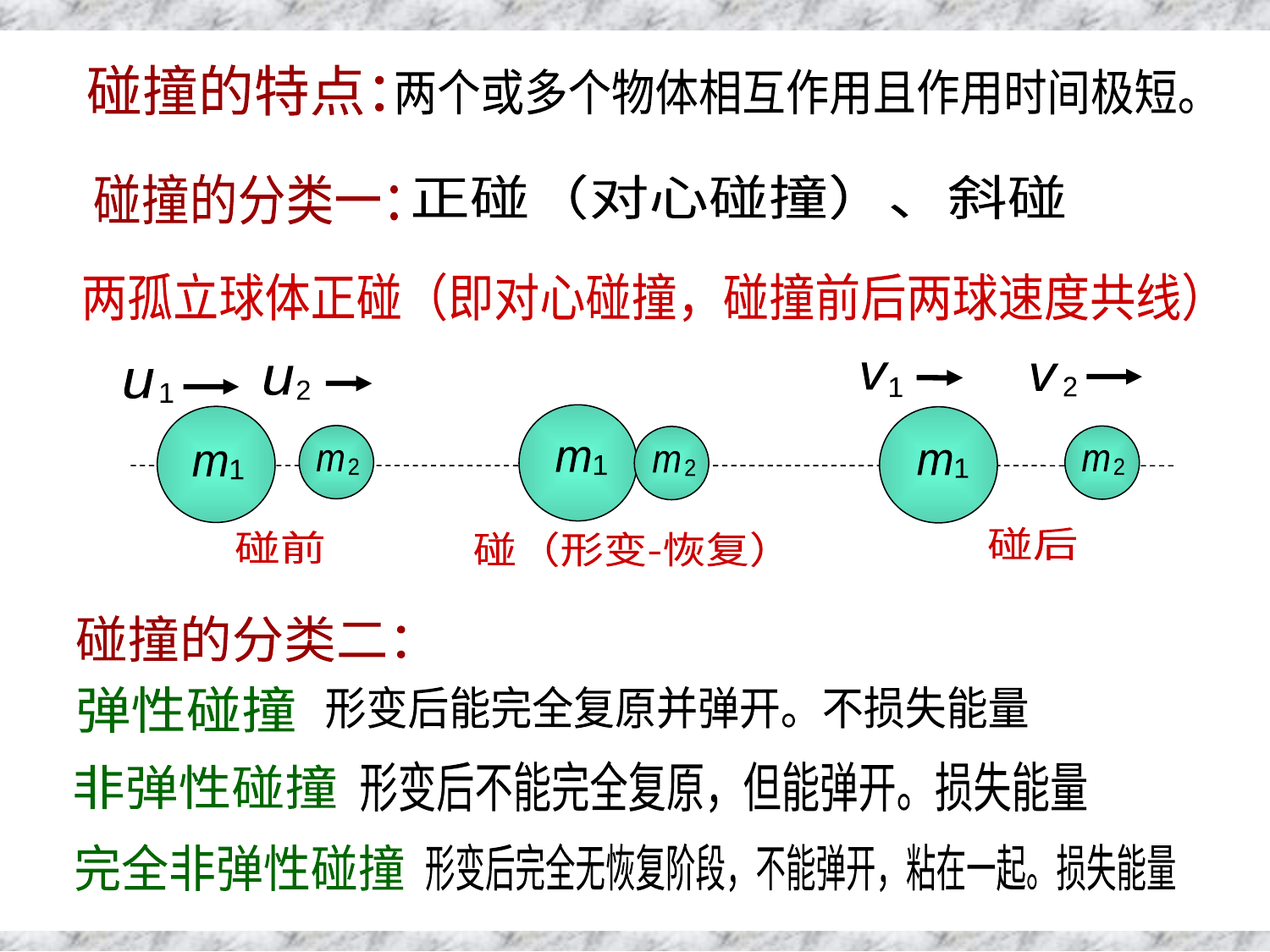

碰撞
碰撞的特点：
两个或多个物体相互作用且作用时间极短。
碰撞的分类一：
正碰（对心碰撞）、斜碰
两孤立球体正碰（即对心碰撞，碰撞前后两球速度共线）
v
1
v
2
u
2
u
1

m
1
m
1
m
2
m
2
m
2
m
1

碰后
碰前
碰（形变-恢复）
碰撞的分类二：
弹性碰撞
形变后能完全复原并弹开。不损失能量
形变后不能完全复原，但能弹开。损失能量
非弹性碰撞
形变后完全无恢复阶段，不能弹开，粘在一起。损失能量
完全非弹性碰撞